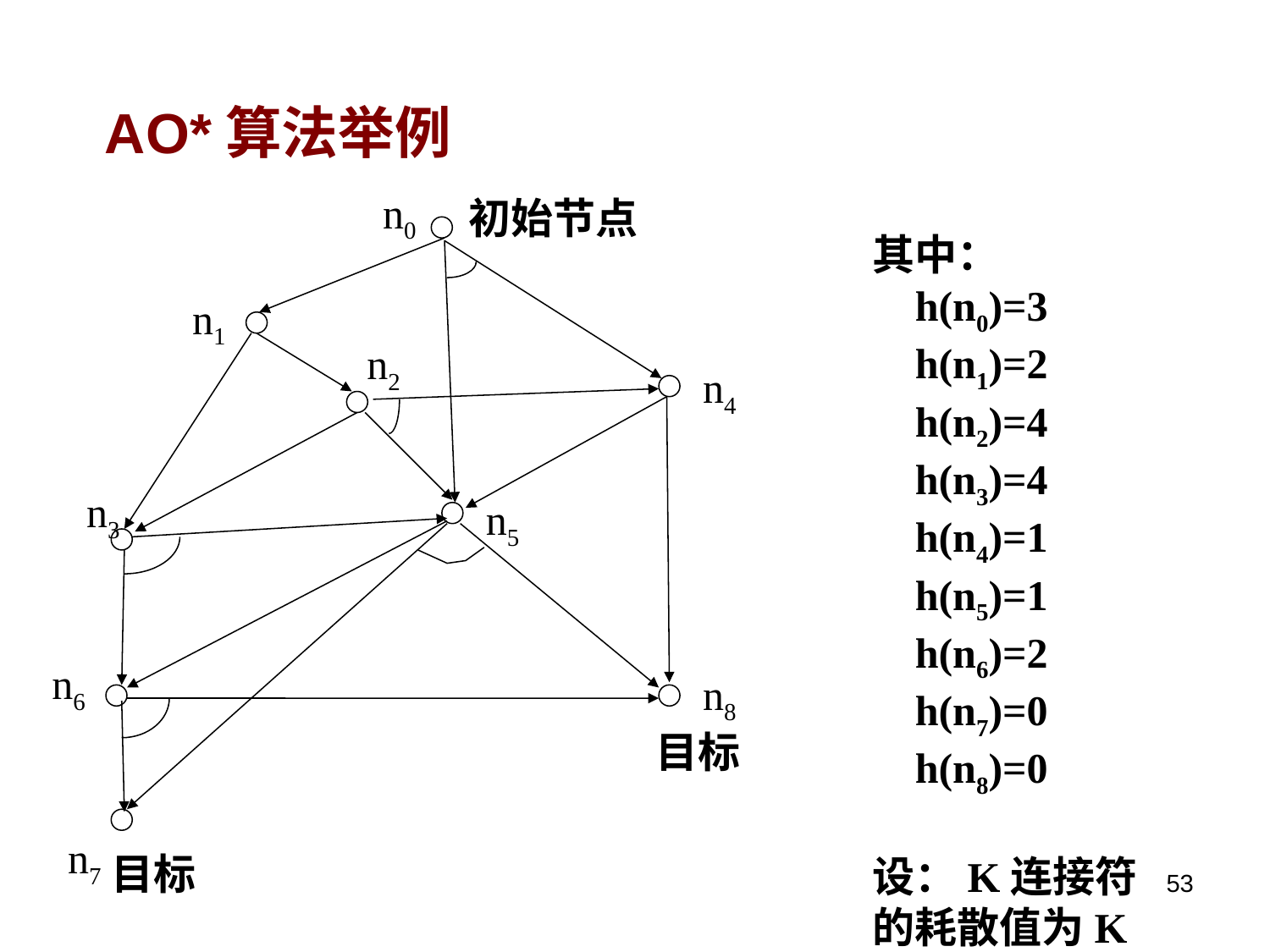

# AO*算法举例
初始节点

目标

目标
n0
n1
n2
n4
n3
n5
n6
n8
n7
其中：
    h(n0)=3
    h(n1)=2
    h(n2)=4
    h(n3)=4
    h(n4)=1
    h(n5)=1
    h(n6)=2
    h(n7)=0
    h(n8)=0

设：K连接符
的耗散值为K

53